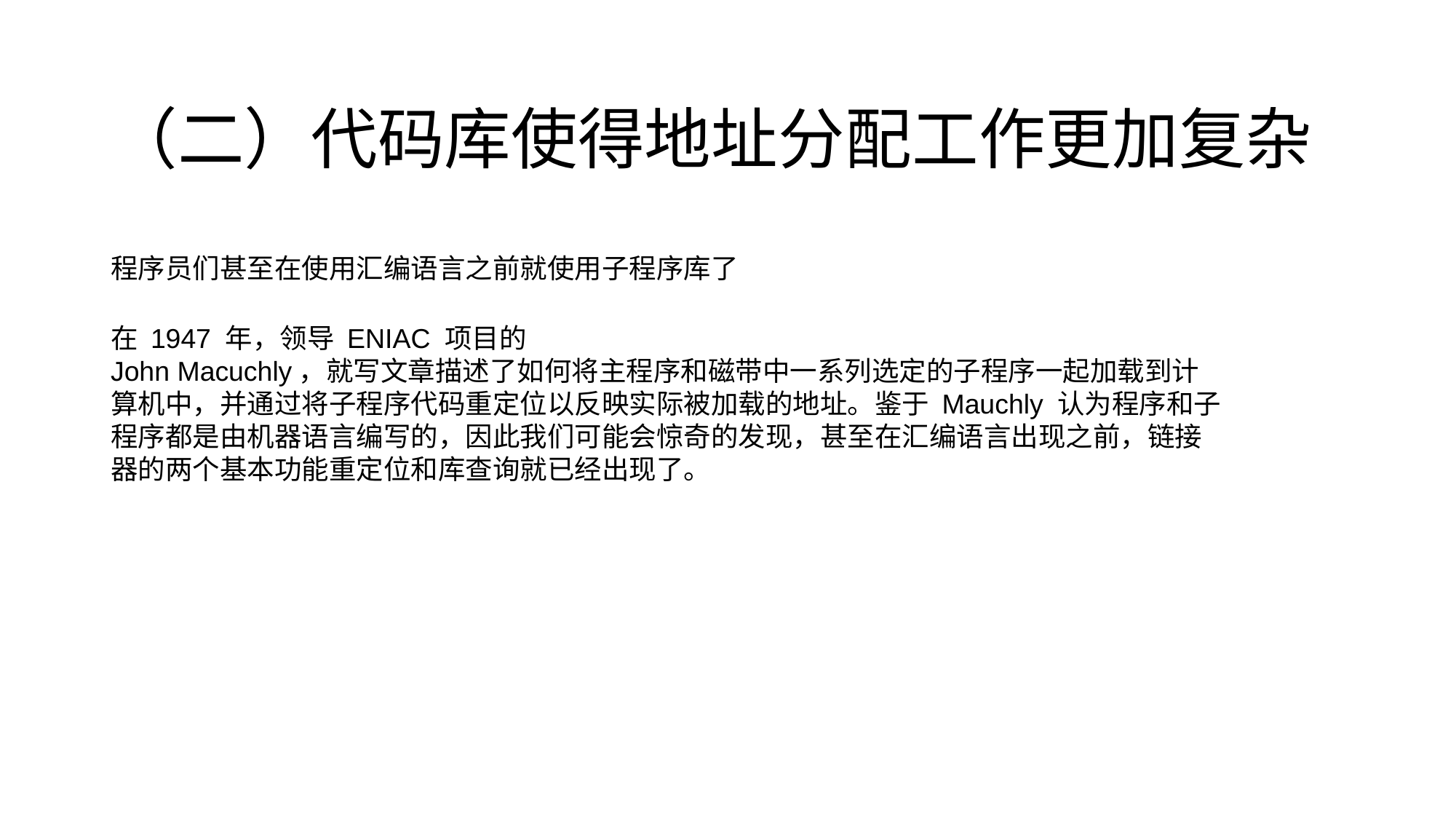

# （二）代码库使得地址分配工作更加复杂
程序员们甚至在使用汇编语言之前就使用子程序库了
在 1947 年，领导 ENIAC 项目的
John Macuchly，就写文章描述了如何将主程序和磁带中一系列选定的子程序一起加载到计
算机中，并通过将子程序代码重定位以反映实际被加载的地址。鉴于 Mauchly 认为程序和子
程序都是由机器语言编写的，因此我们可能会惊奇的发现，甚至在汇编语言出现之前，链接
器的两个基本功能重定位和库查询就已经出现了。